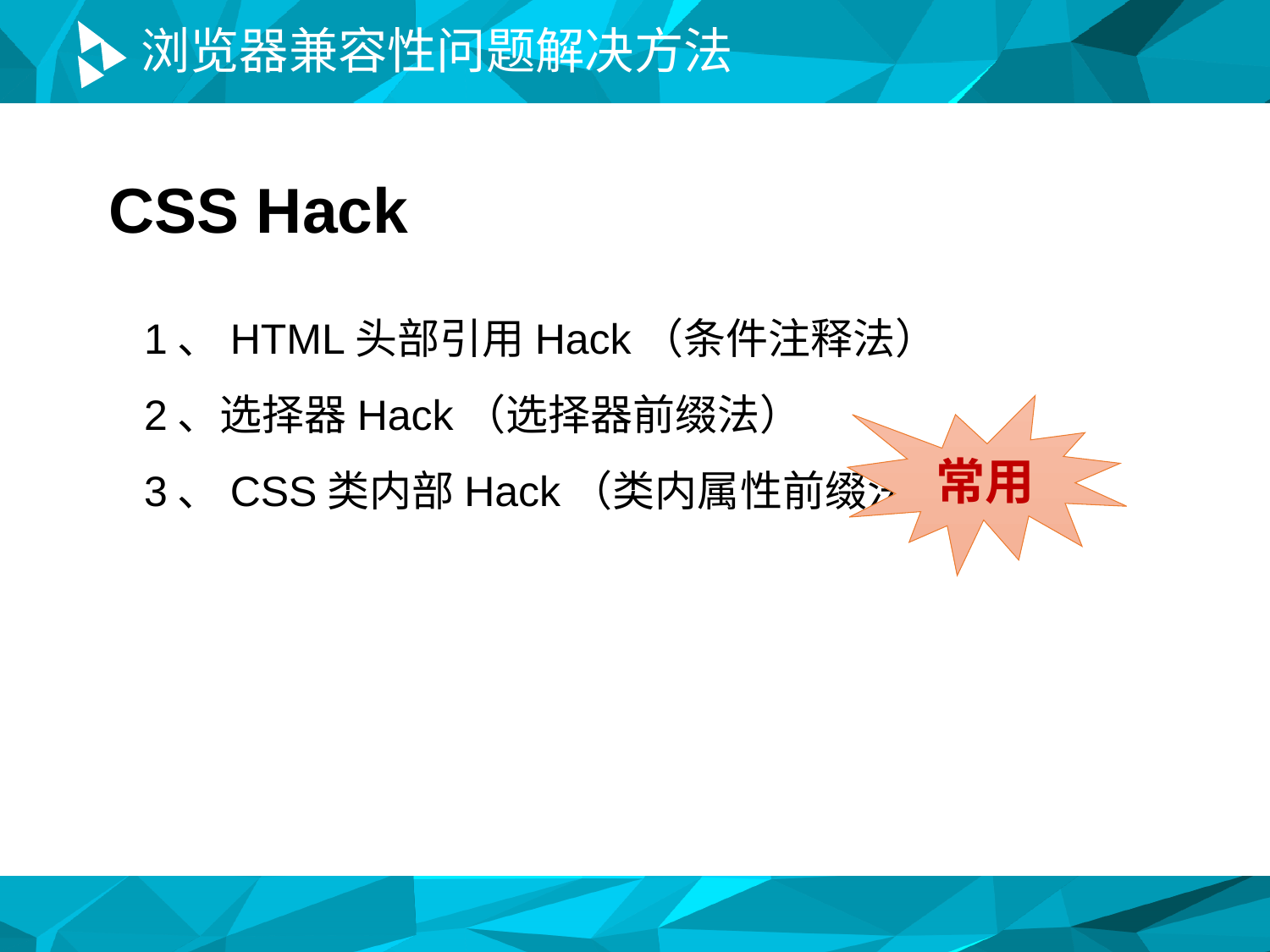

# 浏览器兼容性问题解决方法
CSS Hack
1、HTML头部引用Hack（条件注释法）
2、选择器Hack（选择器前缀法）
3、CSS类内部Hack（类内属性前缀法）

常用